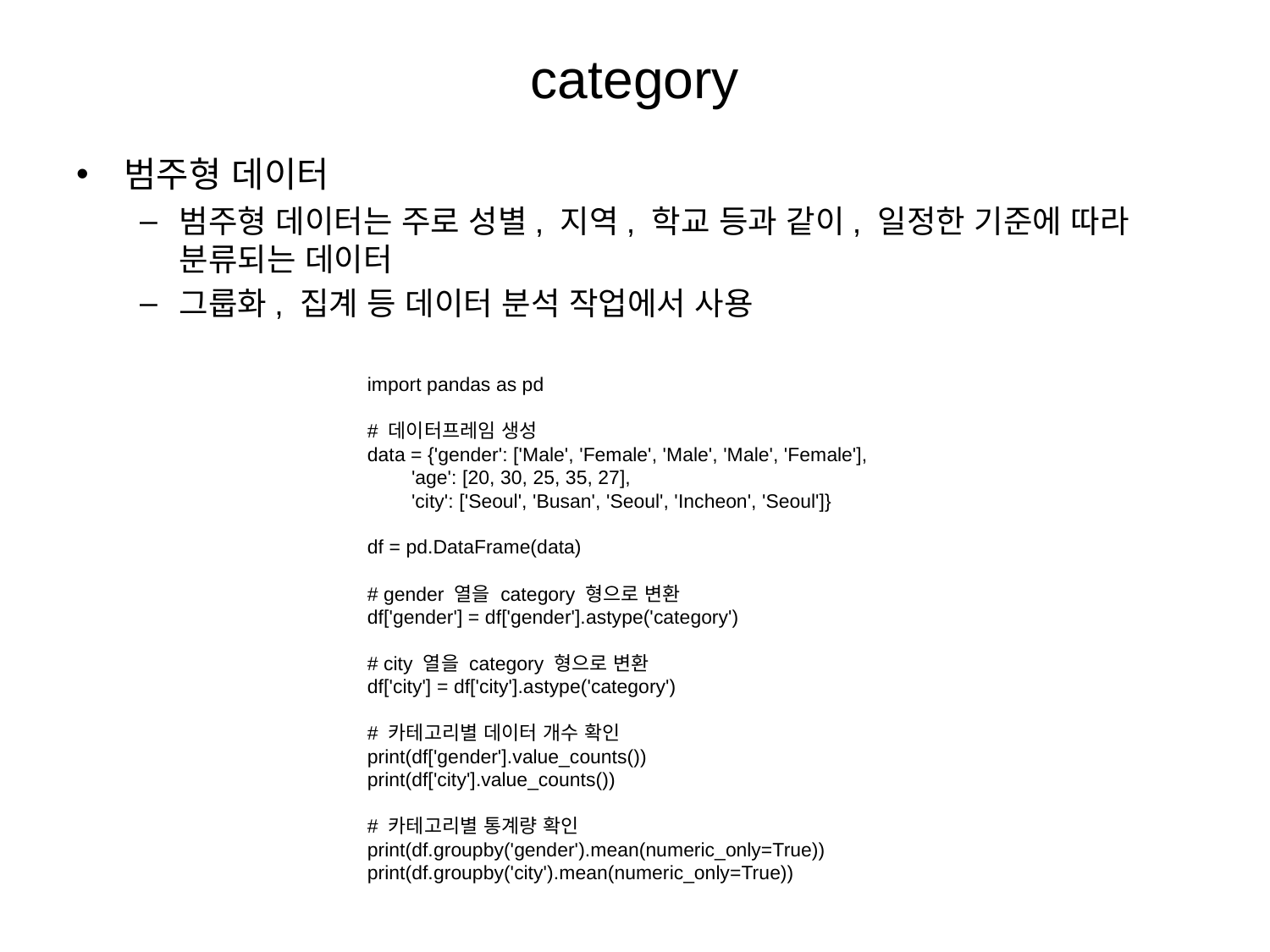

# category
범주형 데이터
범주형 데이터는 주로 성별, 지역, 학교 등과 같이, 일정한 기준에 따라 분류되는 데이터
그룹화, 집계 등 데이터 분석 작업에서 사용
import pandas as pd

# 데이터프레임 생성
data = {'gender': ['Male', 'Female', 'Male', 'Male', 'Female'],
        'age': [20, 30, 25, 35, 27],
        'city': ['Seoul', 'Busan', 'Seoul', 'Incheon', 'Seoul']}

df = pd.DataFrame(data)

# gender 열을 category 형으로 변환
df['gender'] = df['gender'].astype('category')

# city 열을 category 형으로 변환
df['city'] = df['city'].astype('category')

# 카테고리별 데이터 개수 확인
print(df['gender'].value_counts())
print(df['city'].value_counts())

# 카테고리별 통계량 확인
print(df.groupby('gender').mean(numeric_only=True))
print(df.groupby('city').mean(numeric_only=True))